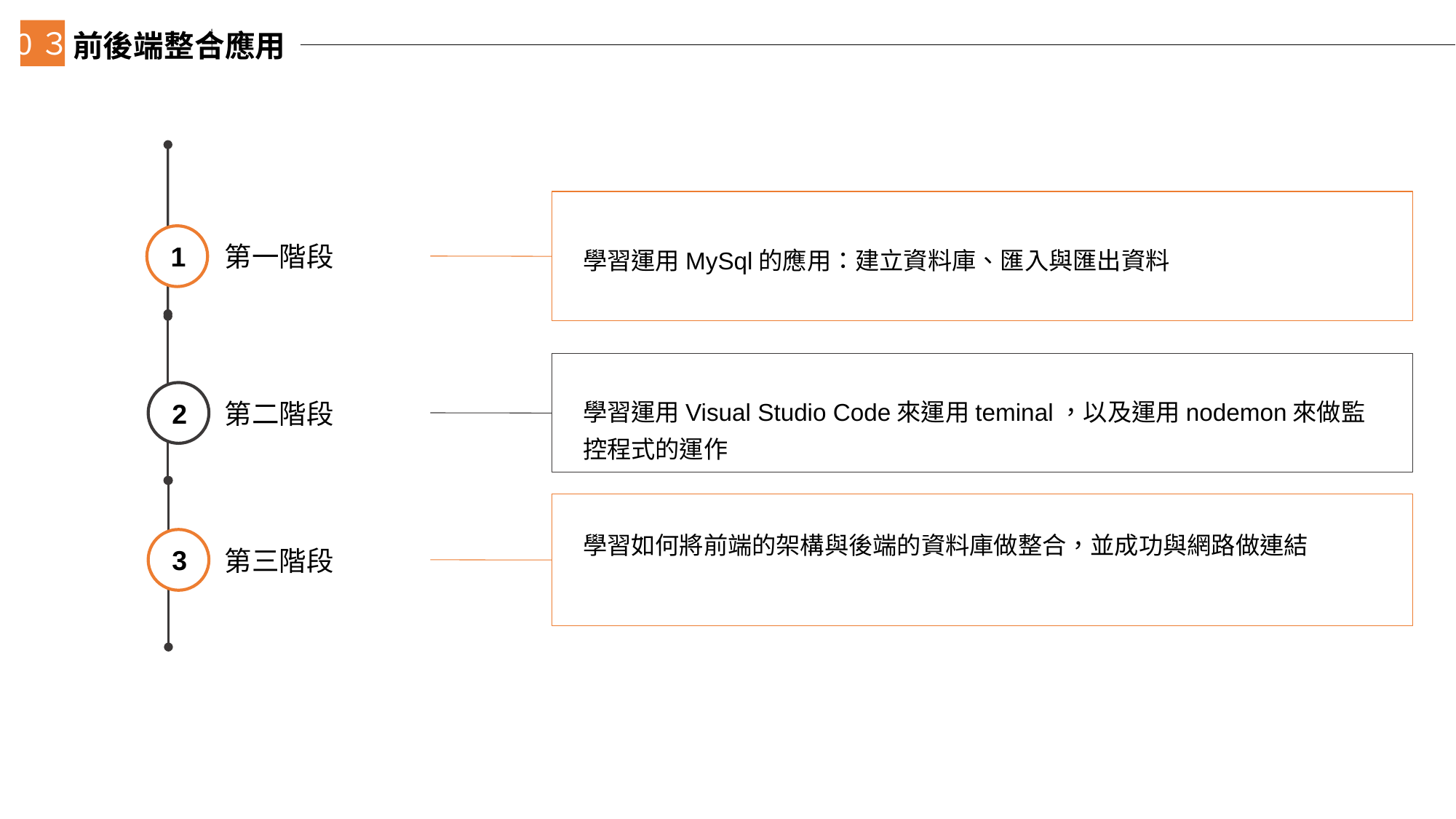

0３

前後端整合應用

1
第一階段
學習運用MySql的應用：建立資料庫、匯入與匯出資料

2
學習運用Visual Studio Code來運用teminal，以及運用nodemon來做監控程式的運作
第二階段

學習如何將前端的架構與後端的資料庫做整合，並成功與網路做連結
3
第三階段